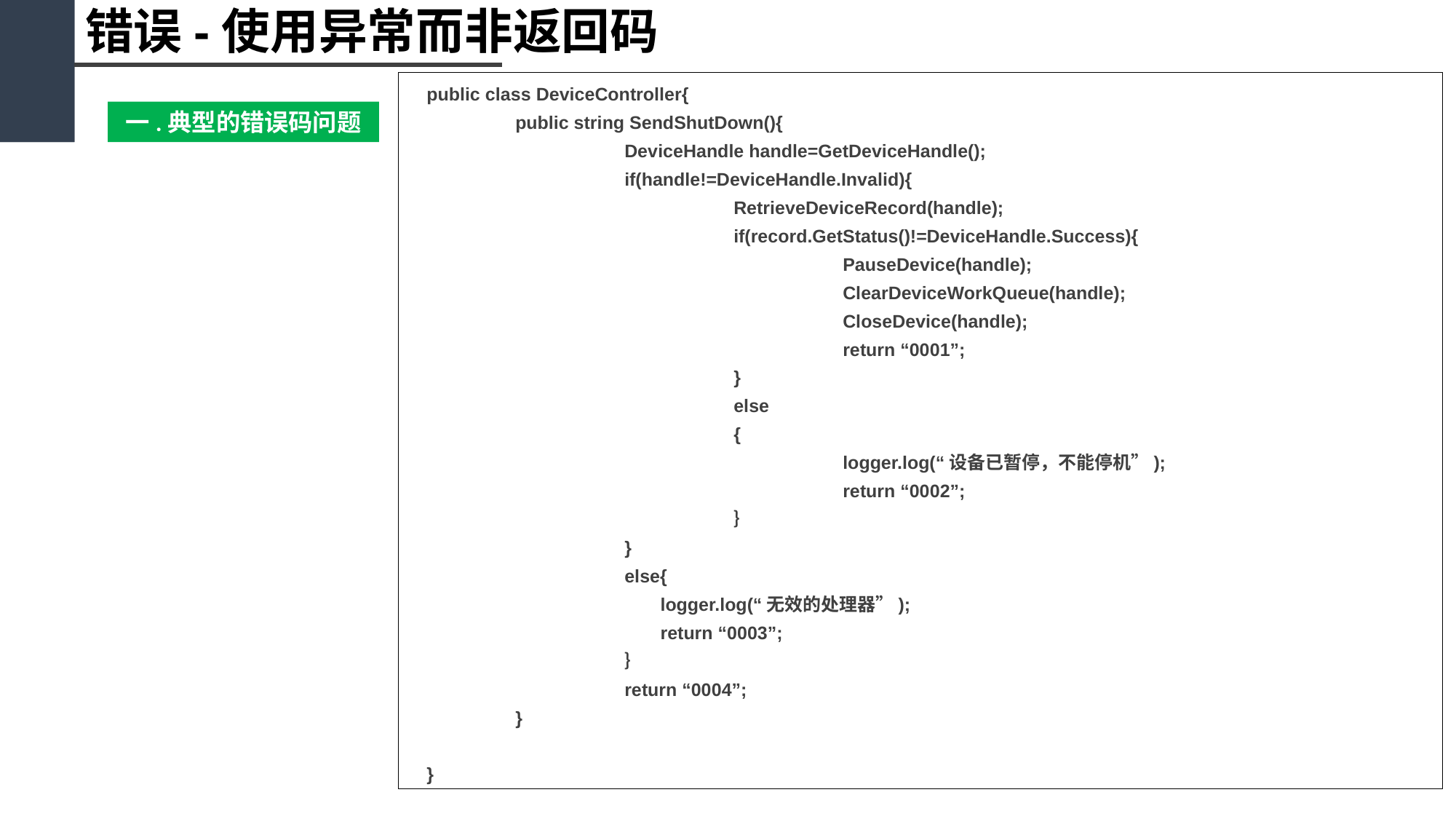

错误-使用异常而非返回码
    public class DeviceController{
	public string SendShutDown(){
		DeviceHandle handle=GetDeviceHandle();
		if(handle!=DeviceHandle.Invalid){
			RetrieveDeviceRecord(handle);
			if(record.GetStatus()!=DeviceHandle.Success){
				PauseDevice(handle);
				ClearDeviceWorkQueue(handle);
				CloseDevice(handle);
				return “0001”;
		}
		else
		{
			logger.log(“设备已暂停，不能停机”);
			return “0002”;
		｝
		}
		else{
		       logger.log(“无效的处理器”);
		       return “0003”;
		｝
		return “0004”;
	}

    }
一.典型的错误码问题